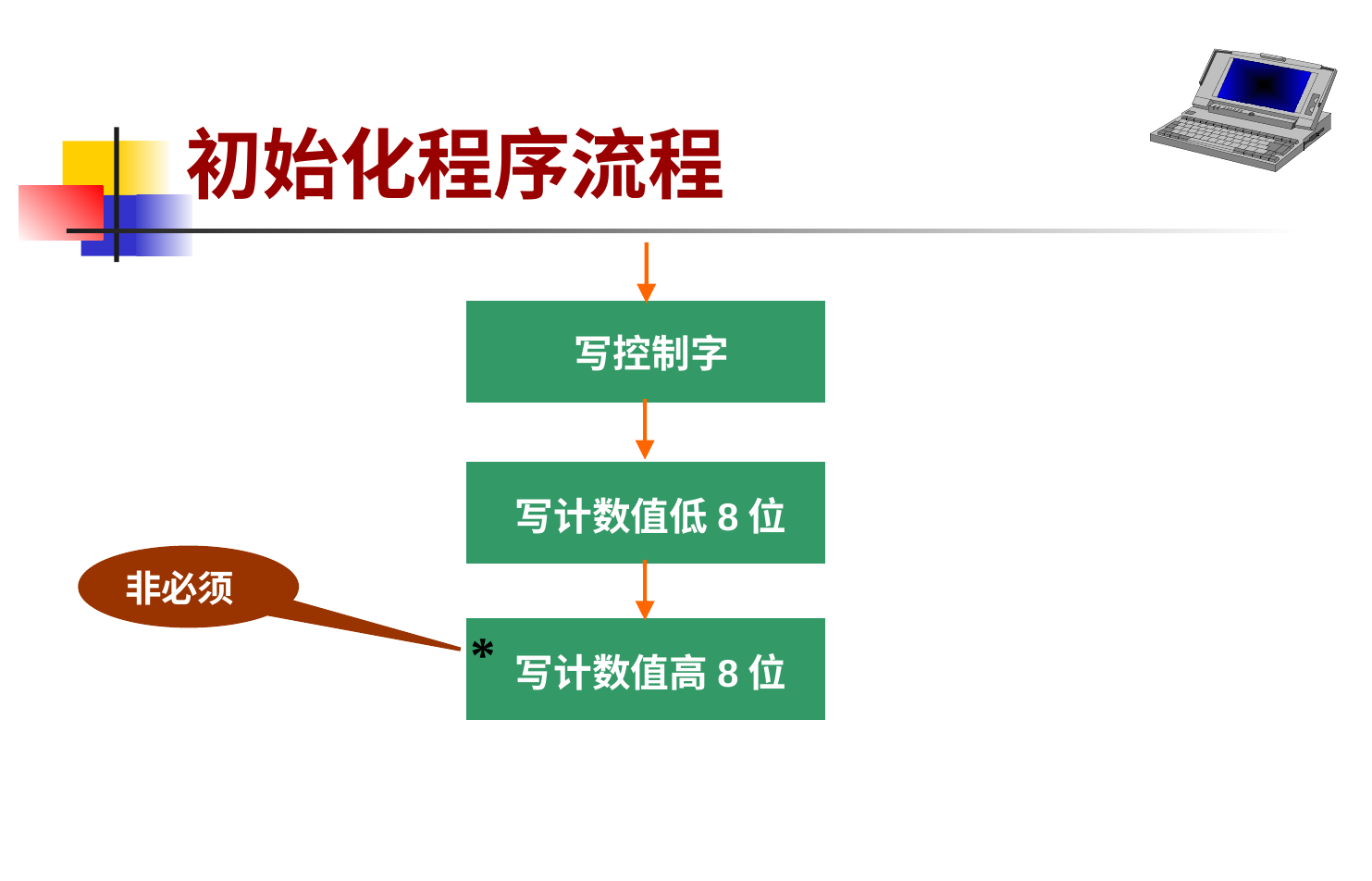

# 初始化程序流程

写控制字

写计数值低8位
非必须

*

写计数值高8位
32